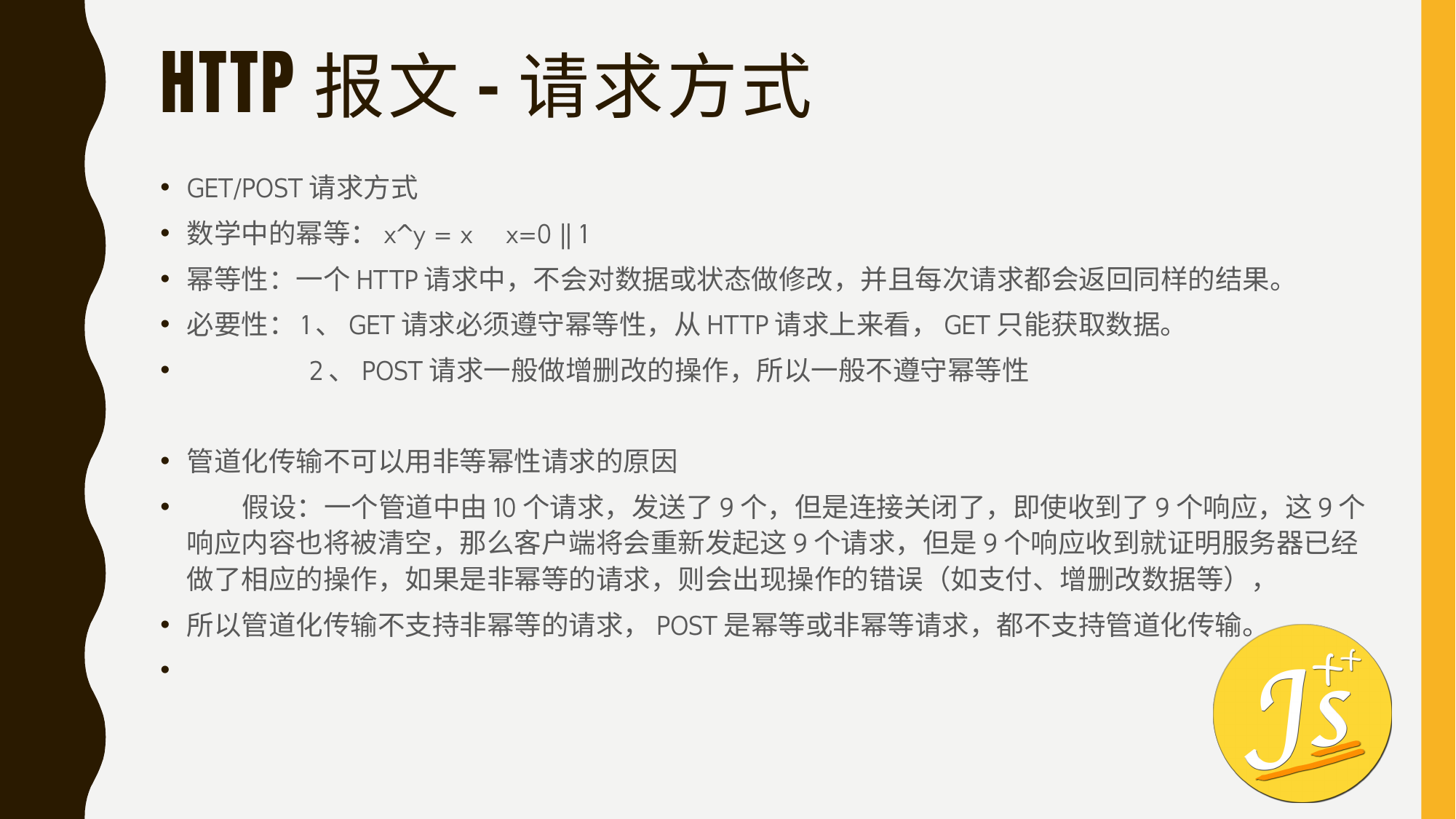

# HTTP报文-请求方式
GET/POST请求方式
数学中的幂等：x^y = x    x=0 || 1
幂等性：一个HTTP请求中，不会对数据或状态做修改，并且每次请求都会返回同样的结果。
必要性：1、GET请求必须遵守幂等性，从HTTP请求上来看，GET只能获取数据。
               2、POST请求一般做增删改的操作，所以一般不遵守幂等性

管道化传输不可以用非等幂性请求的原因
        假设：一个管道中由10个请求，发送了9个，但是连接关闭了，即使收到了9个响应，这9个响应内容也将被清空，那么客户端将会重新发起这9个请求，但是9个响应收到就证明服务器已经做了相应的操作，如果是非幂等的请求，则会出现操作的错误（如支付、增删改数据等），
所以管道化传输不支持非幂等的请求，POST是幂等或非幂等请求，都不支持管道化传输。